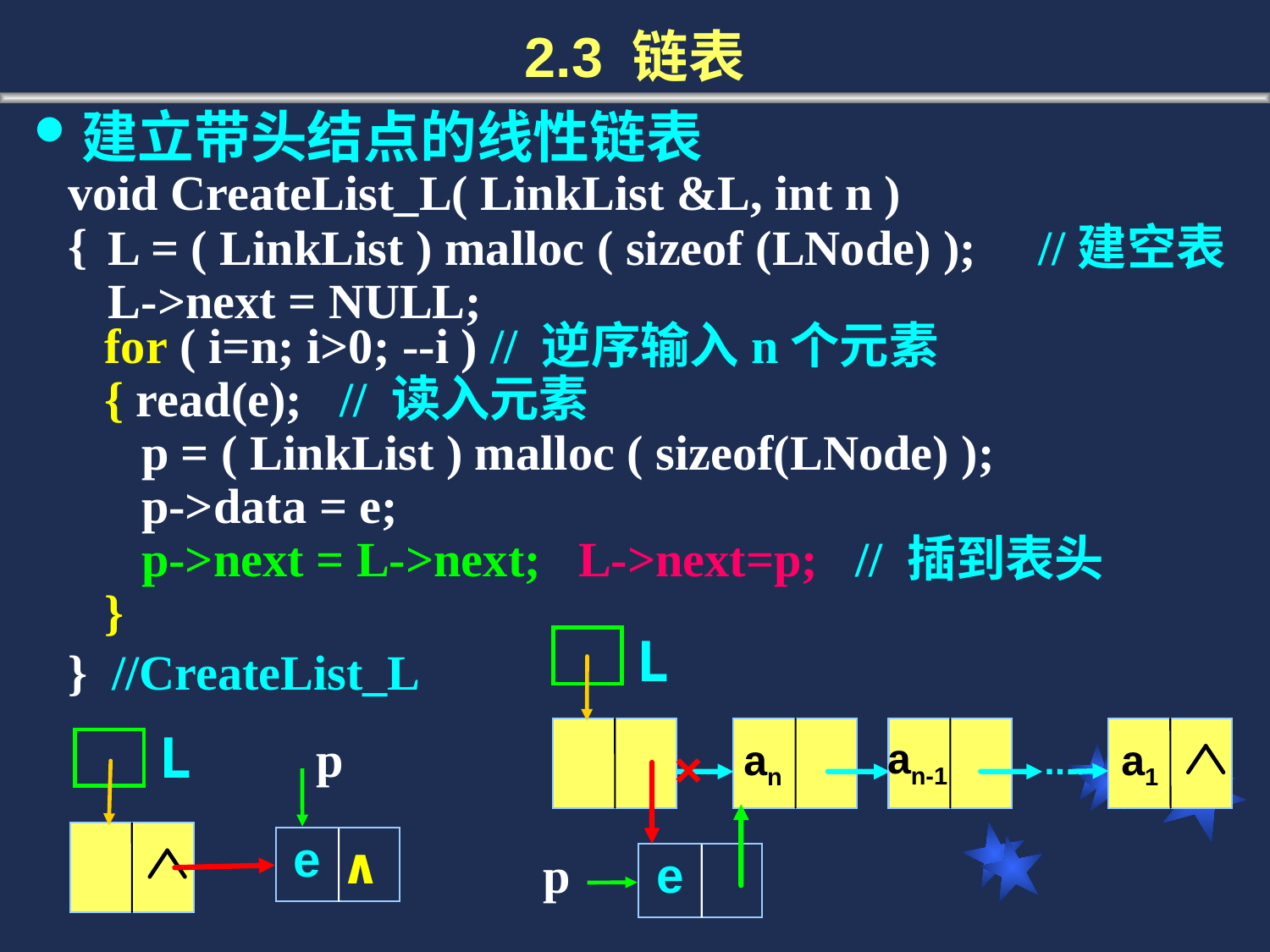

# 2.3 链表
建立带头结点的线性链表
void CreateList_L( LinkList &L, int n )
{

}  //CreateList_L
L = ( LinkList ) malloc ( sizeof (LNode) );     //建空表
L->next = NULL;
for ( i=n; i>0; --i ) // 逆序输入n个元素
{ read(e);   // 读入元素
   p = ( LinkList ) malloc ( sizeof(LNode) );
   p->data = e;
   p->next = L->next;   L->next=p;   // 插到表头
}
L

an-1
an
a1
n

L

n

p

e

×

∧
p

e